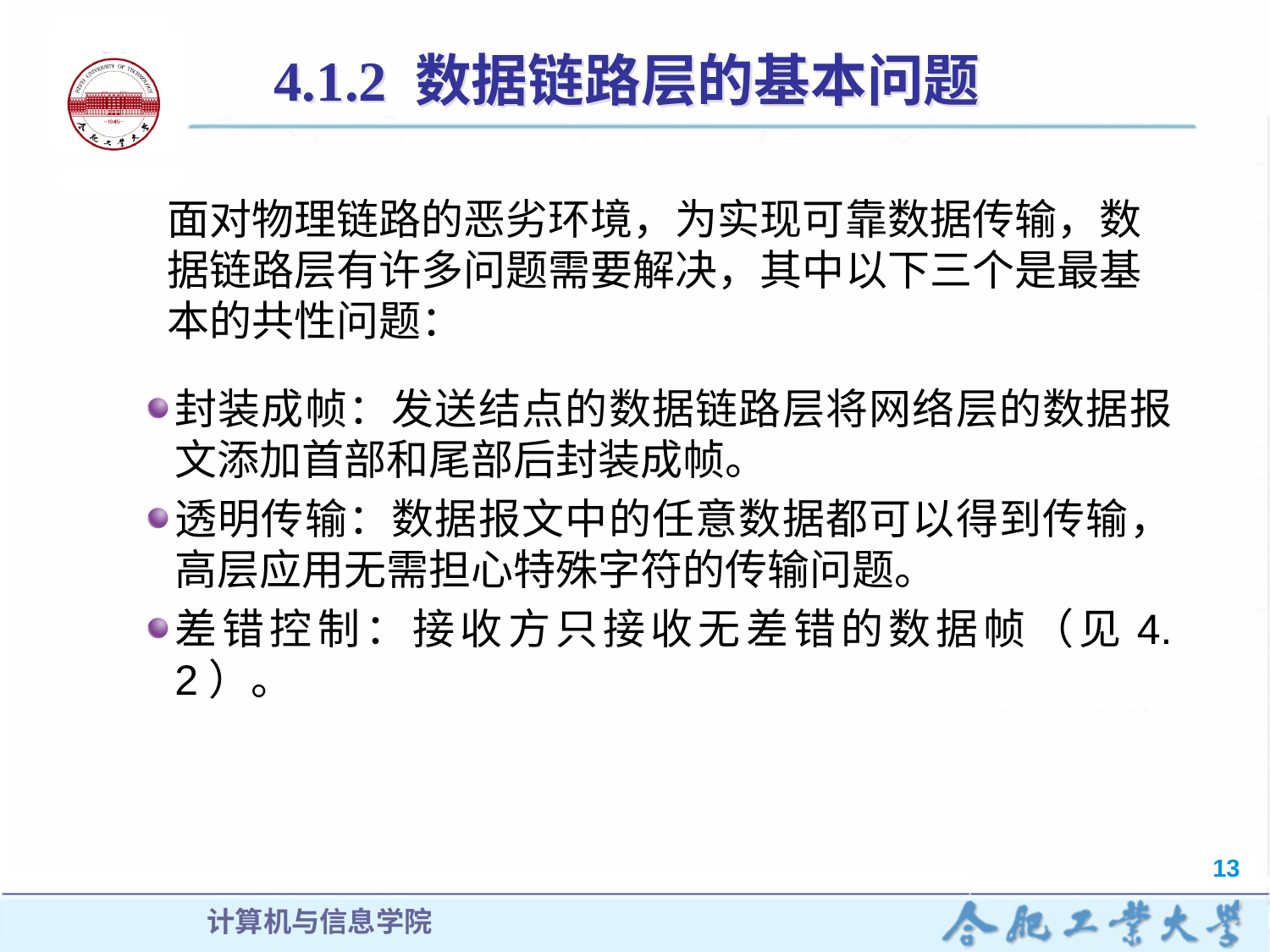

# 4.1.2 数据链路层的基本问题
面对物理链路的恶劣环境，为实现可靠数据传输，数据链路层有许多问题需要解决，其中以下三个是最基本的共性问题：
封装成帧：发送结点的数据链路层将网络层的数据报文添加首部和尾部后封装成帧。
透明传输：数据报文中的任意数据都可以得到传输，高层应用无需担心特殊字符的传输问题。
差错控制：接收方只接收无差错的数据帧（见4.2）。